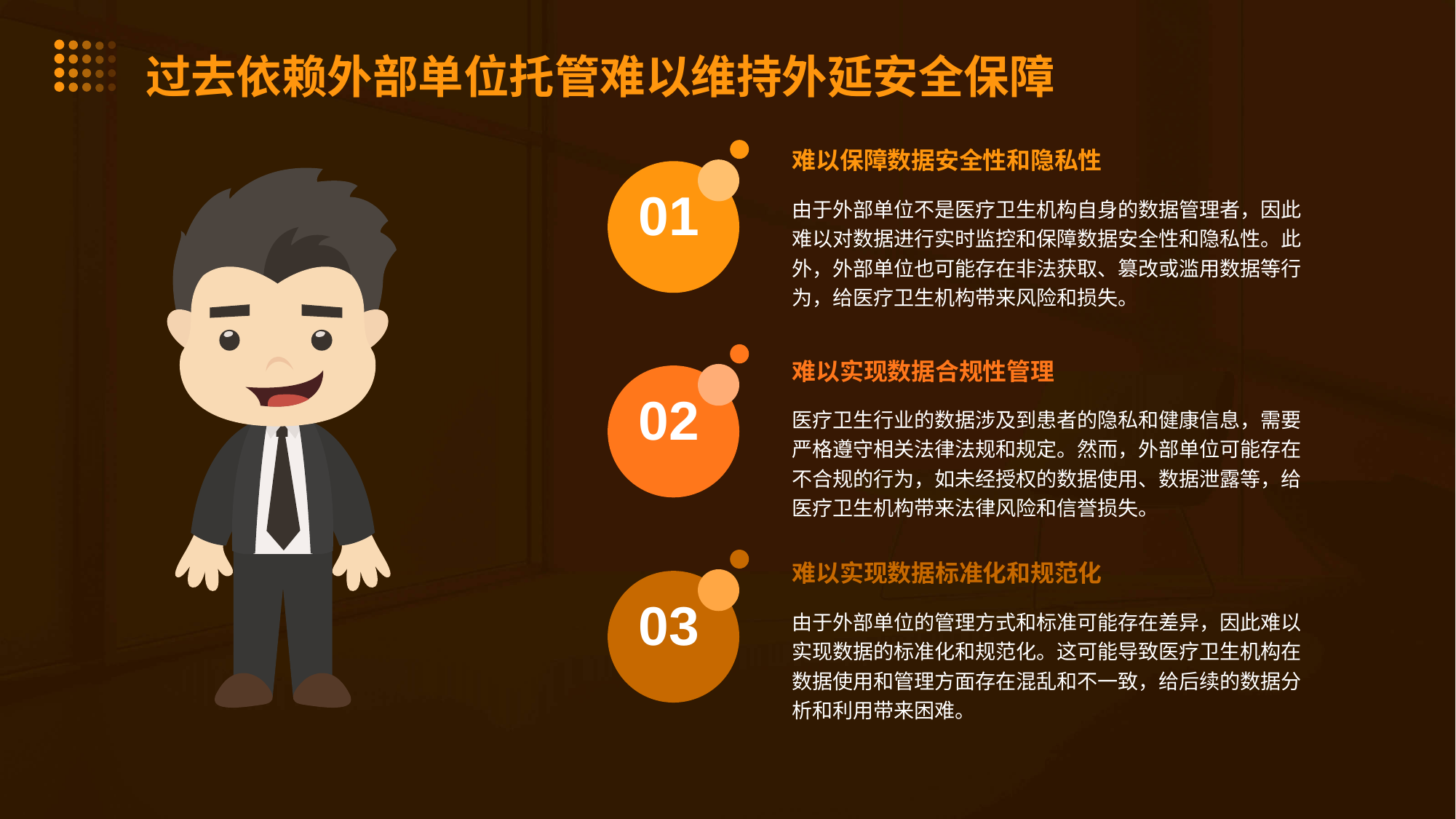

过去依赖外部单位托管难以维持外延安全保障

难以保障数据安全性和隐私性

由于外部单位不是医疗卫生机构自身的数据管理者，因此难以对数据进行实时监控和保障数据安全性和隐私性。此外，外部单位也可能存在非法获取、篡改或滥用数据等行为，给医疗卫生机构带来风险和损失。
01

难以实现数据合规性管理

医疗卫生行业的数据涉及到患者的隐私和健康信息，需要严格遵守相关法律法规和规定。然而，外部单位可能存在不合规的行为，如未经授权的数据使用、数据泄露等，给医疗卫生机构带来法律风险和信誉损失。
02

难以实现数据标准化和规范化

由于外部单位的管理方式和标准可能存在差异，因此难以实现数据的标准化和规范化。这可能导致医疗卫生机构在数据使用和管理方面存在混乱和不一致，给后续的数据分析和利用带来困难。
03